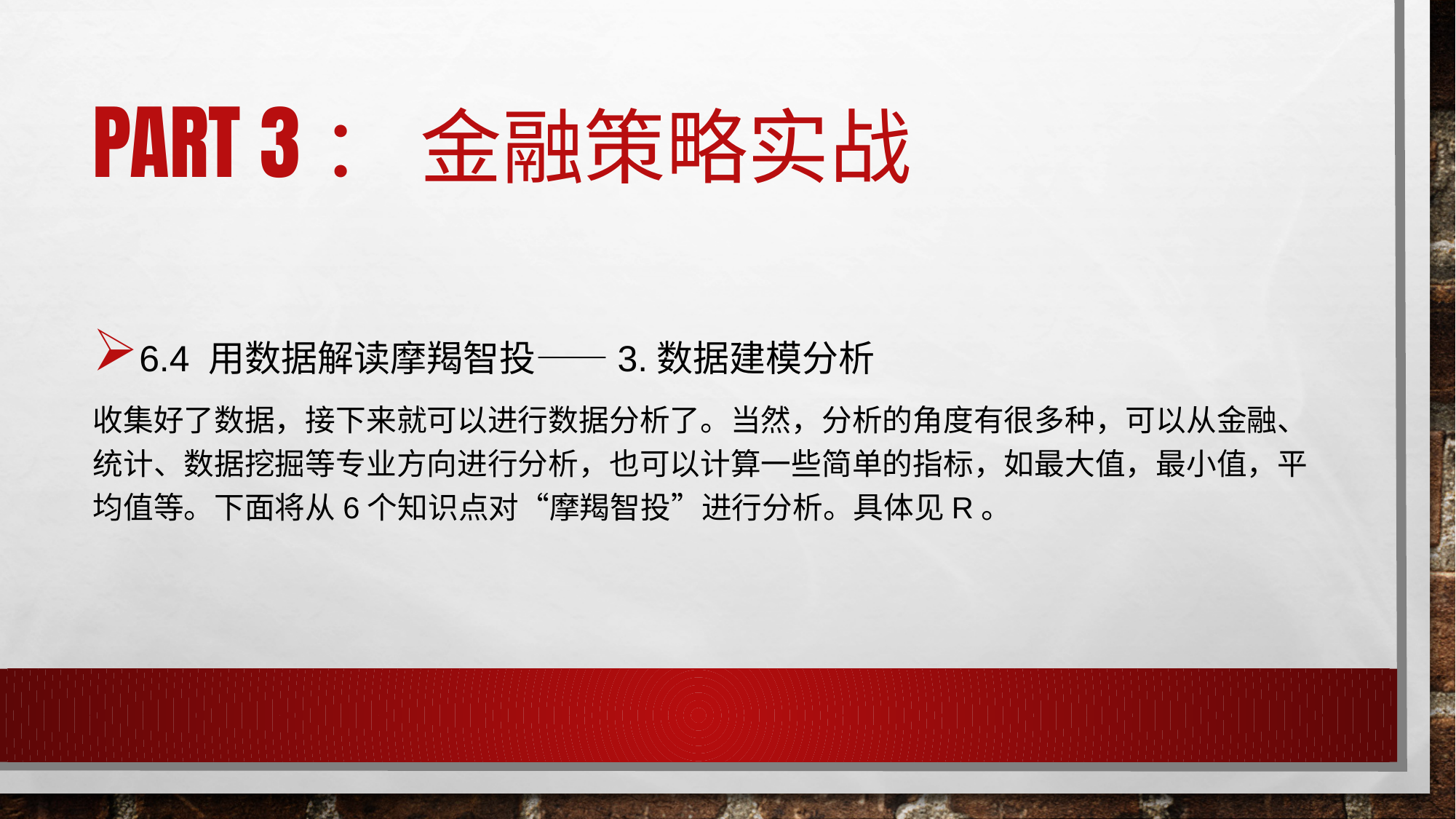

# Part 3： 金融策略实战
6.4 用数据解读摩羯智投——3.数据建模分析
收集好了数据，接下来就可以进行数据分析了。当然，分析的角度有很多种，可以从金融、统计、数据挖掘等专业方向进行分析，也可以计算一些简单的指标，如最大值，最小值，平均值等。下面将从6个知识点对“摩羯智投”进行分析。具体见R。